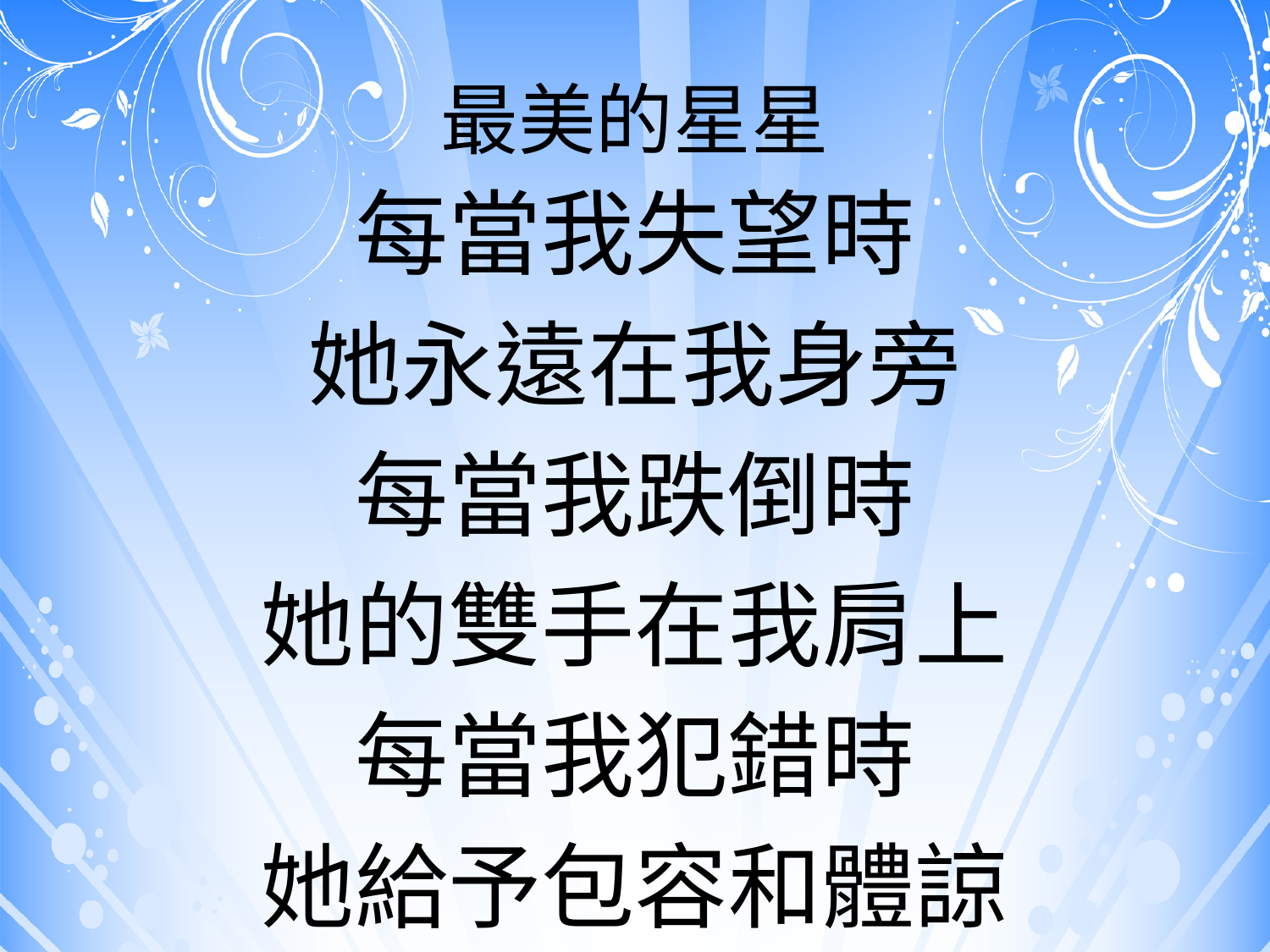

# 最美的星星
每當我失望時
她永遠在我身旁
每當我跌倒時
她的雙手在我肩上
每當我犯錯時
她給予包容和體諒